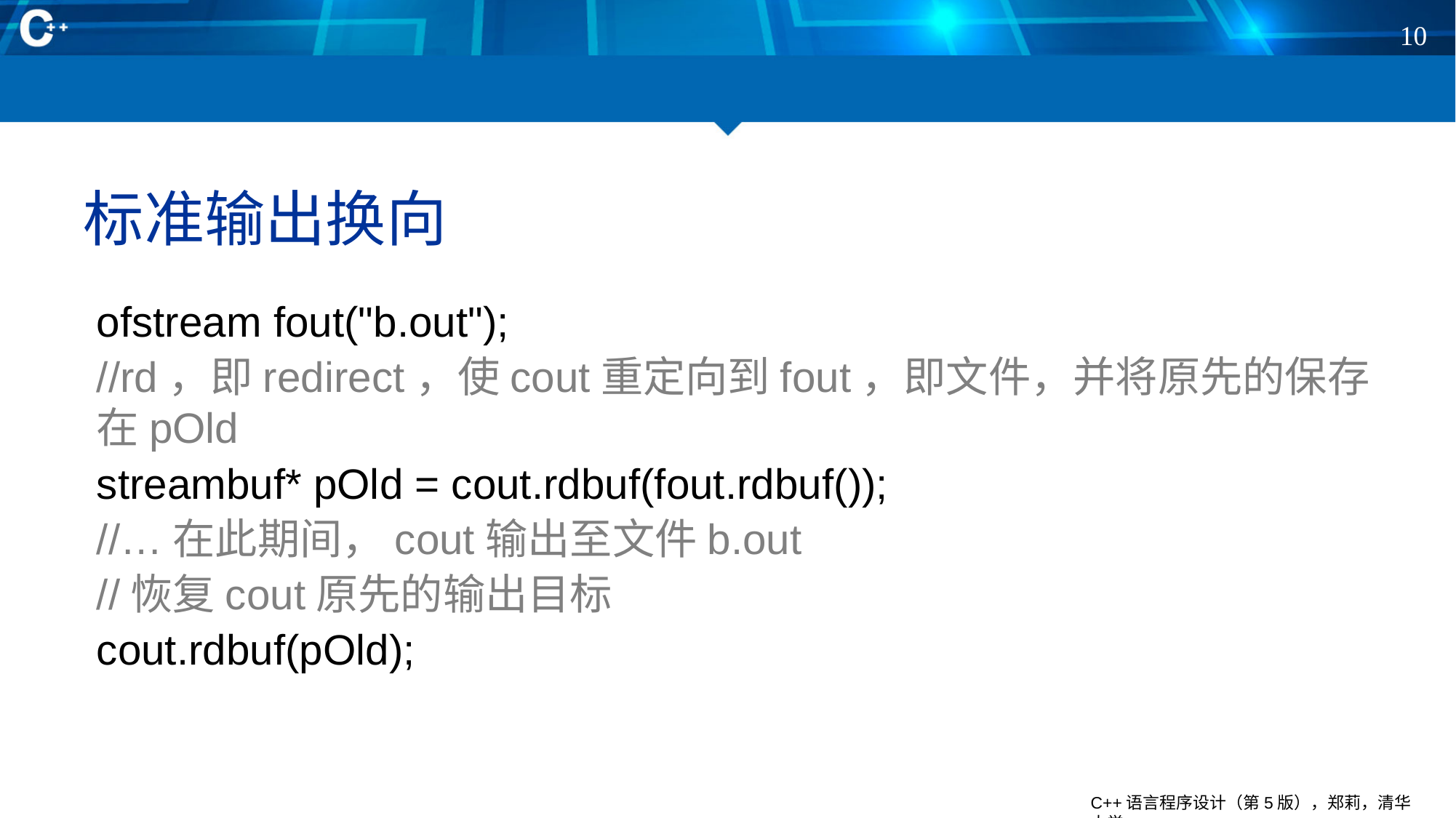

10
# 标准输出换向
ofstream fout("b.out");
//rd，即redirect，使cout重定向到fout，即文件，并将原先的保存在pOld
streambuf* pOld = cout.rdbuf(fout.rdbuf());
//…在此期间，cout输出至文件b.out
//恢复cout原先的输出目标
cout.rdbuf(pOld);